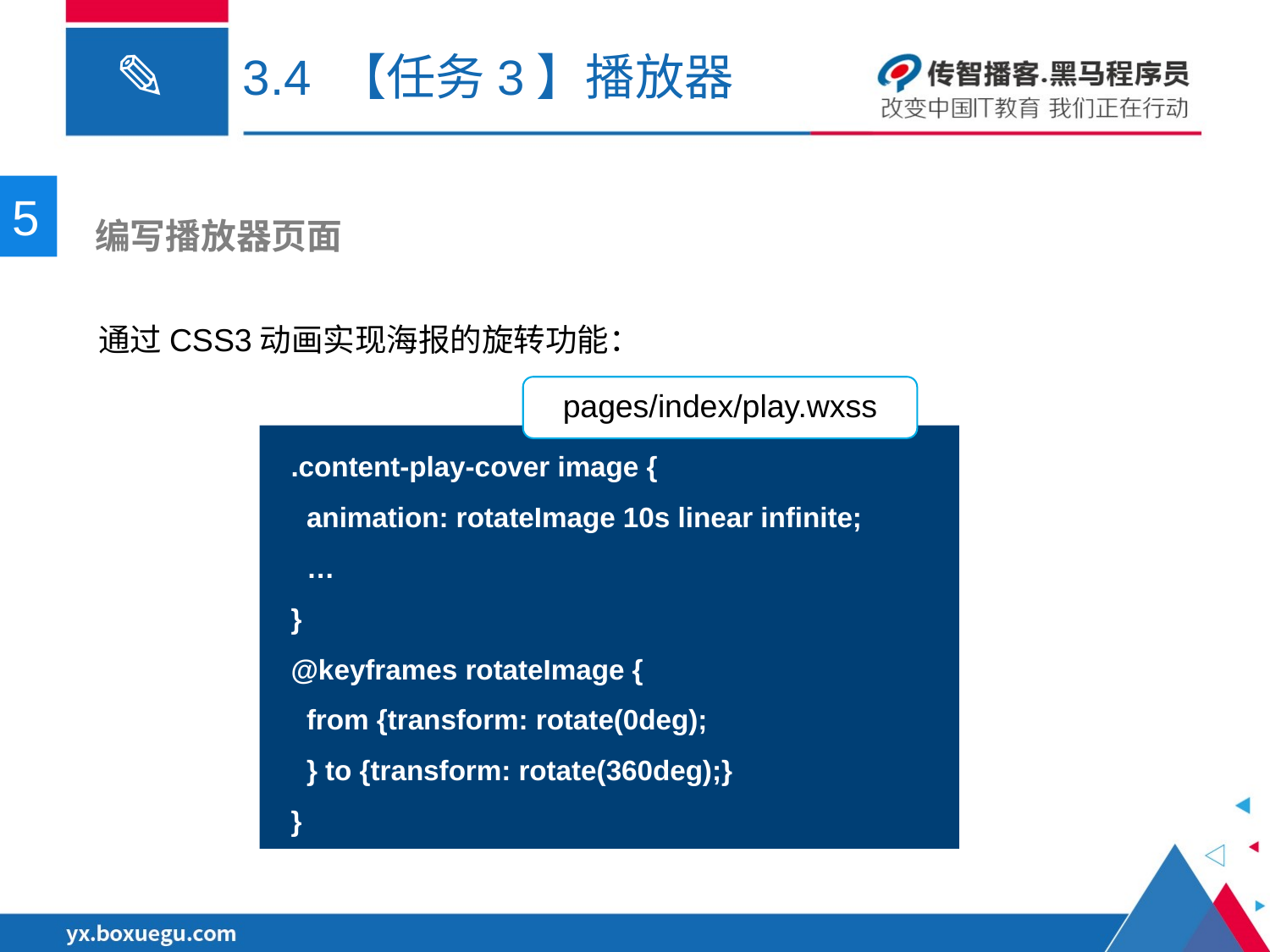

# 3.4 【任务3】播放器

5
  编写播放器页面
通过CSS3动画实现海报的旋转功能：
pages/index/play.wxss

.content-play-cover image {
  animation: rotateImage 10s linear infinite;
  …
}
@keyframes rotateImage {
  from {transform: rotate(0deg);
  } to {transform: rotate(360deg);}
}